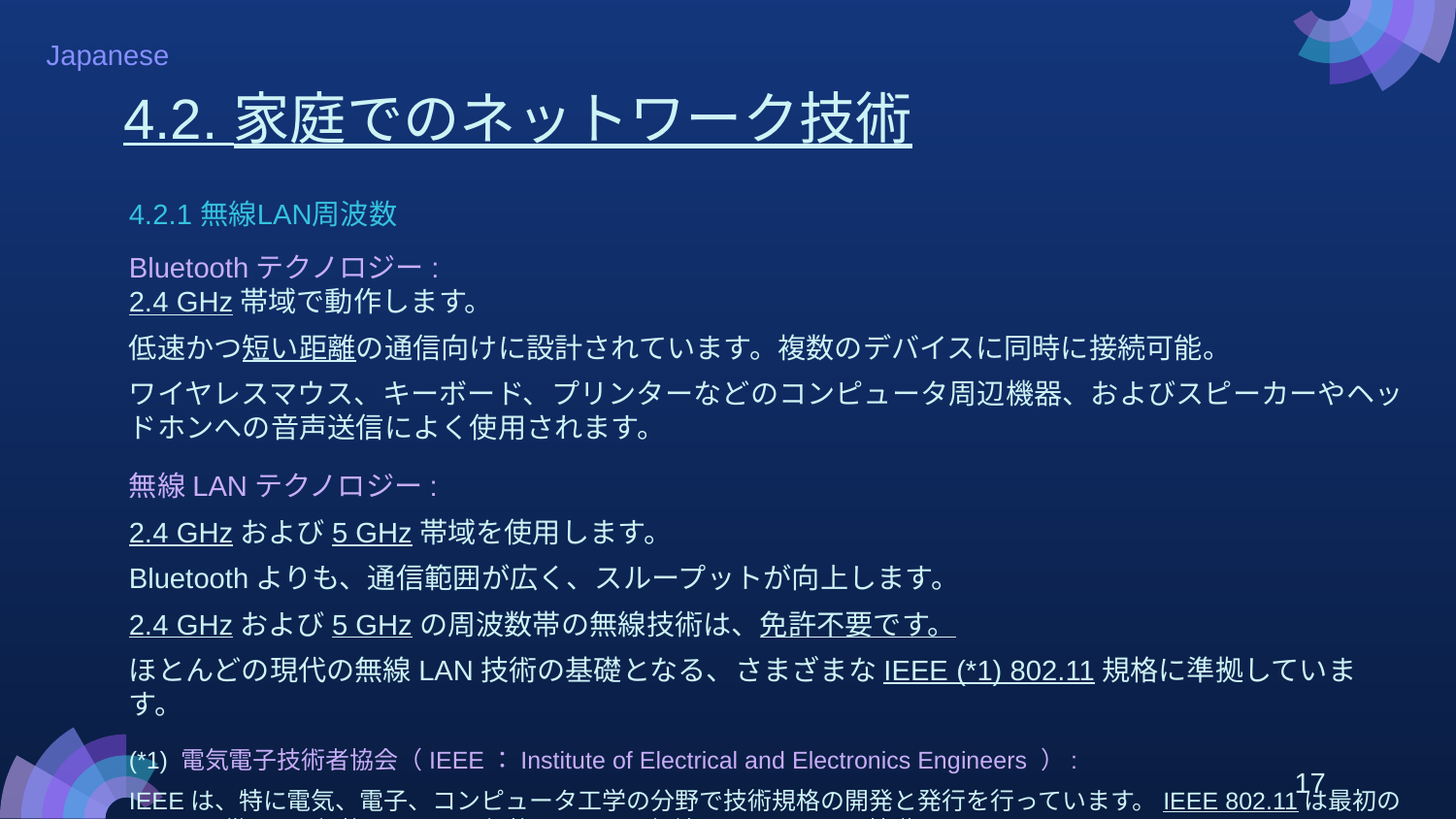

# 4.2. 家庭でのネットワーク技術
4.2.1 無線LAN周波数
Bluetoothテクノロジー:
2.4 GHz帯域で動作します。
低速かつ短い距離の通信向けに設計されています。複数のデバイスに同時に接続可能。
ワイヤレスマウス、キーボード、プリンターなどのコンピュータ周辺機器、およびスピーカーやヘッドホンへの音声送信によく使用されます。
無線LANテクノロジー:
2.4 GHzおよび5 GHz帯域を使用します。
Bluetoothよりも、通信範囲が広く、スループットが向上します。
2.4 GHzおよび5 GHzの周波数帯の無線技術は、免許不要です。
ほとんどの現代の無線LAN技術の基礎となる、さまざまなIEEE (*1) 802.11規格に準拠しています。
(*1) 電気電子技術者協会（IEEE：Institute of Electrical and Electronics Engineers ）:
IEEEは、特に電気、電子、コンピュータ工学の分野で技術規格の開発と発行を行っています。IEEE 802.11は最初の2.4 GHz帯Wi-Fi規格です。この規格は、Wi-Fi無線ネットワークの基礎となっています。
17